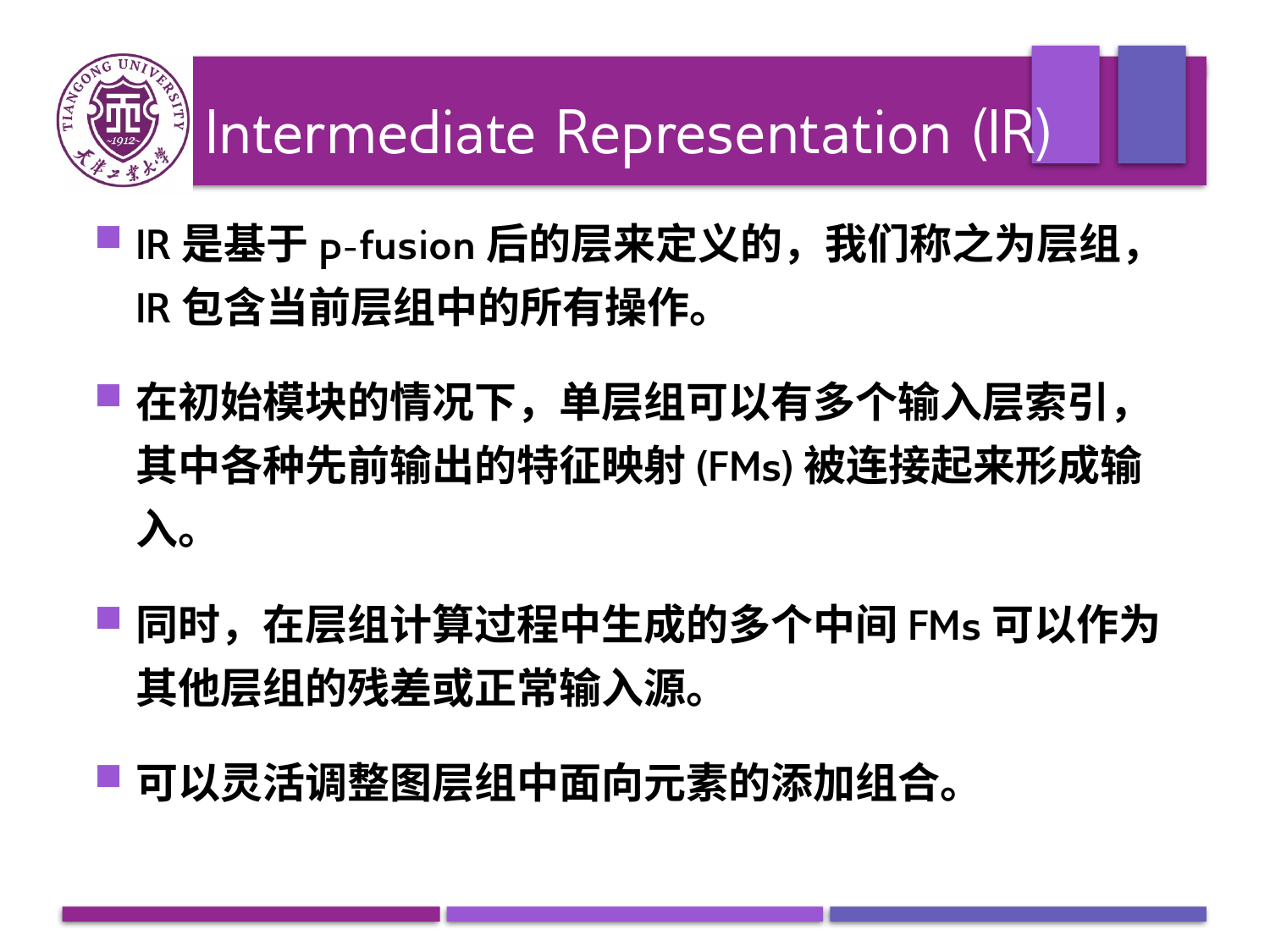

# Intermediate Representation (IR)
IR是基于p-fusion后的层来定义的，我们称之为层组，IR包含当前层组中的所有操作。
在初始模块的情况下，单层组可以有多个输入层索引，其中各种先前输出的特征映射(FMs)被连接起来形成输入。
同时，在层组计算过程中生成的多个中间FMs可以作为其他层组的残差或正常输入源。
可以灵活调整图层组中面向元素的添加组合。